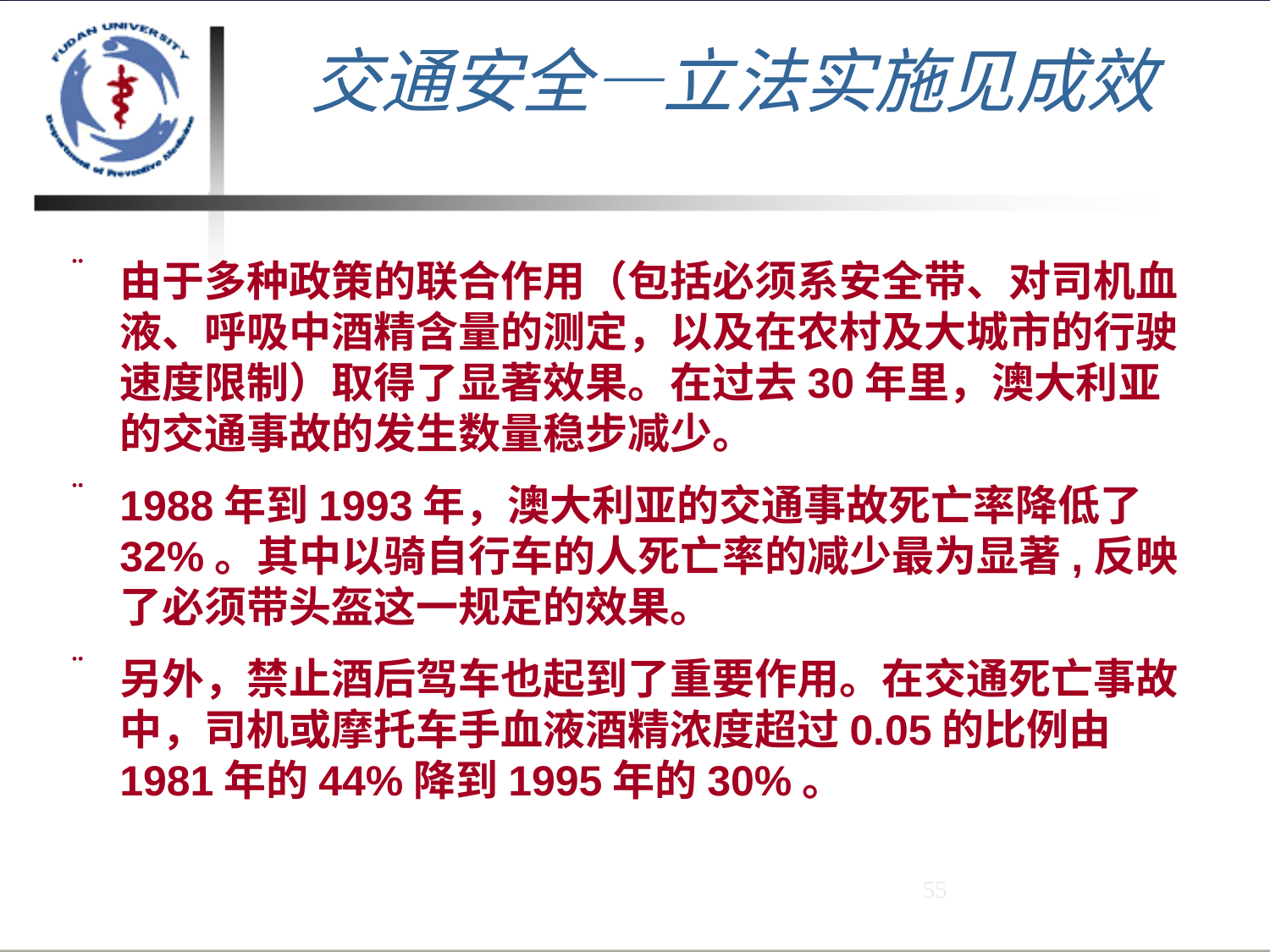

# 交通安全—立法实施见成效

由于多种政策的联合作用（包括必须系安全带、对司机血液、呼吸中酒精含量的测定，以及在农村及大城市的行驶速度限制）取得了显著效果。在过去30年里，澳大利亚的交通事故的发生数量稳步减少。
1988年到1993年，澳大利亚的交通事故死亡率降低了32%。其中以骑自行车的人死亡率的减少最为显著,反映了必须带头盔这一规定的效果。
另外，禁止酒后驾车也起到了重要作用。在交通死亡事故中，司机或摩托车手血液酒精浓度超过0.05的比例由1981年的44%降到1995年的30%。
55